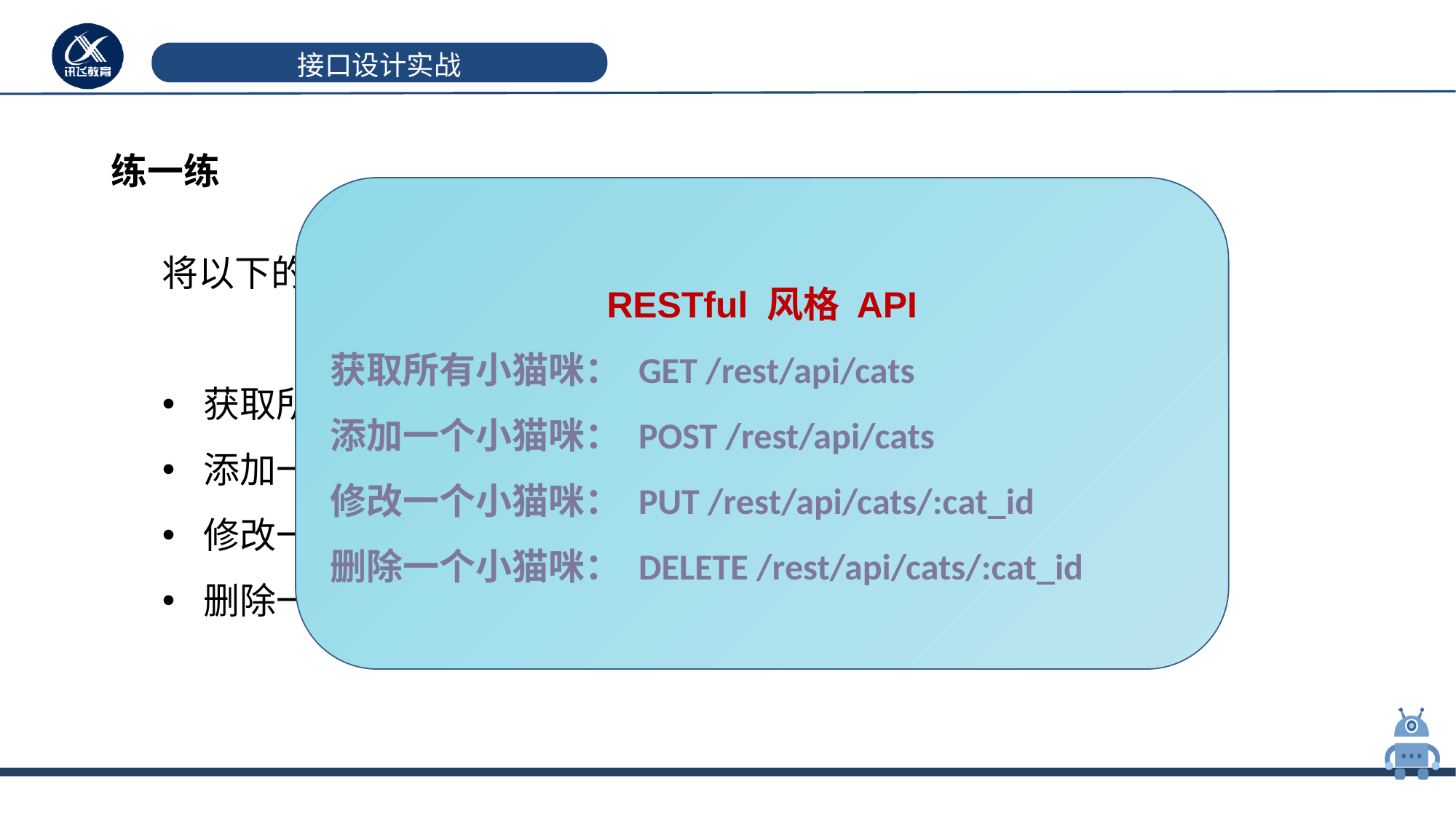

# 接口设计实战
练一练
RESTful 风格 API
获取所有小猫咪： GET /rest/api/cats
添加一个小猫咪： POST /rest/api/cats
修改一个小猫咪： PUT /rest/api/cats/:cat_id
删除一个小猫咪： DELETE /rest/api/cats/:cat_id
将以下的 API修改成 RESTful 风格的 API：

获取所有小猫咪： GET /rest/api/getCats
添加一个小猫咪： GET /rest/api/addCats
修改一个小猫咪： GET /rest/api/editCats/:cat_id
删除一个小猫咪： GET /rest/api/deleteCats/:cat_id